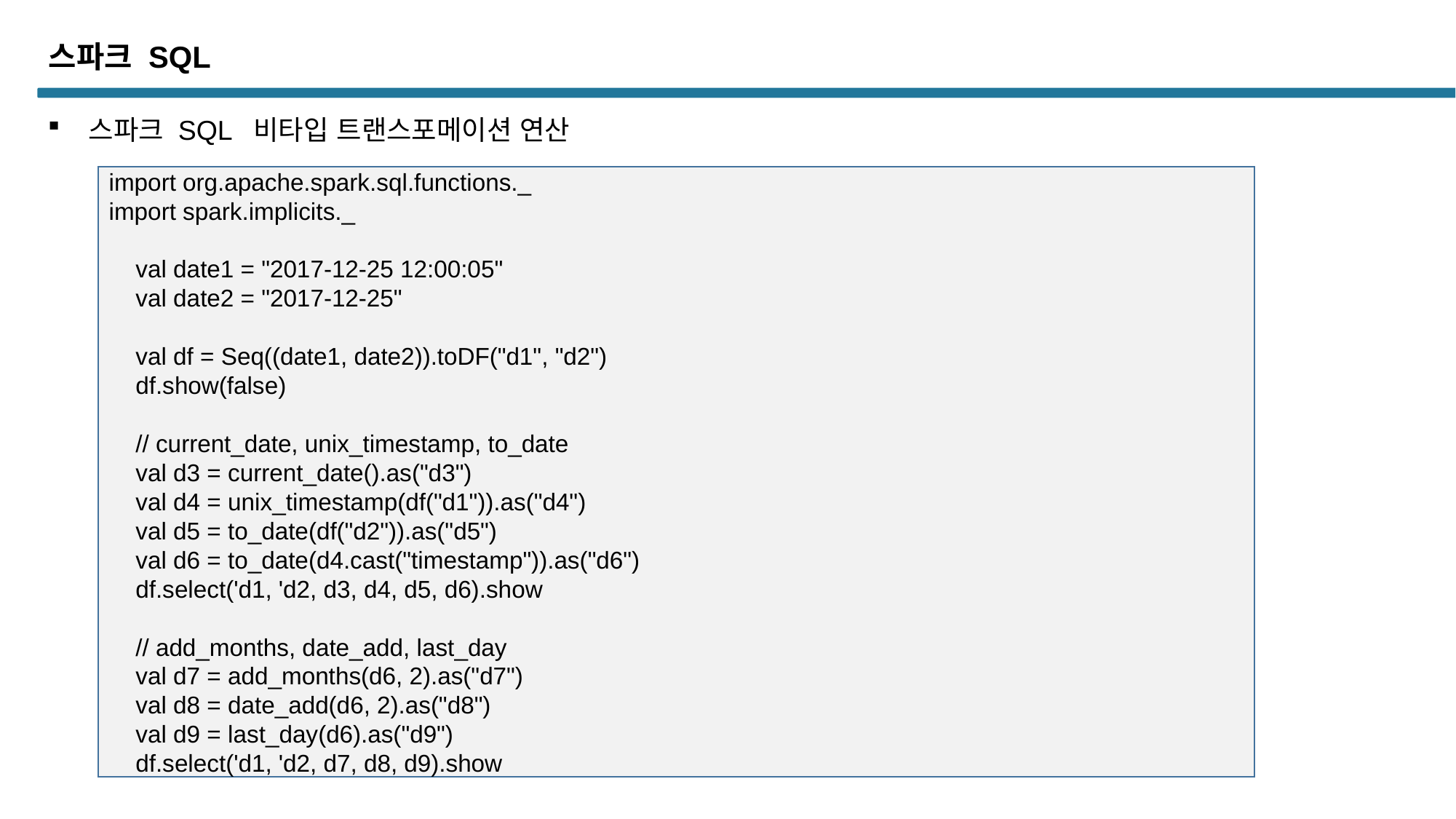

스파크 SQL
스파크 SQL  비타입 트랜스포메이션 연산
import org.apache.spark.sql.functions._
import spark.implicits._

    val date1 = "2017-12-25 12:00:05"
    val date2 = "2017-12-25"

    val df = Seq((date1, date2)).toDF("d1", "d2")
    df.show(false)

    // current_date, unix_timestamp, to_date
    val d3 = current_date().as("d3")
    val d4 = unix_timestamp(df("d1")).as("d4")
    val d5 = to_date(df("d2")).as("d5")
    val d6 = to_date(d4.cast("timestamp")).as("d6")
    df.select('d1, 'd2, d3, d4, d5, d6).show

    // add_months, date_add, last_day
    val d7 = add_months(d6, 2).as("d7")
    val d8 = date_add(d6, 2).as("d8")
    val d9 = last_day(d6).as("d9")
    df.select('d1, 'd2, d7, d8, d9).show